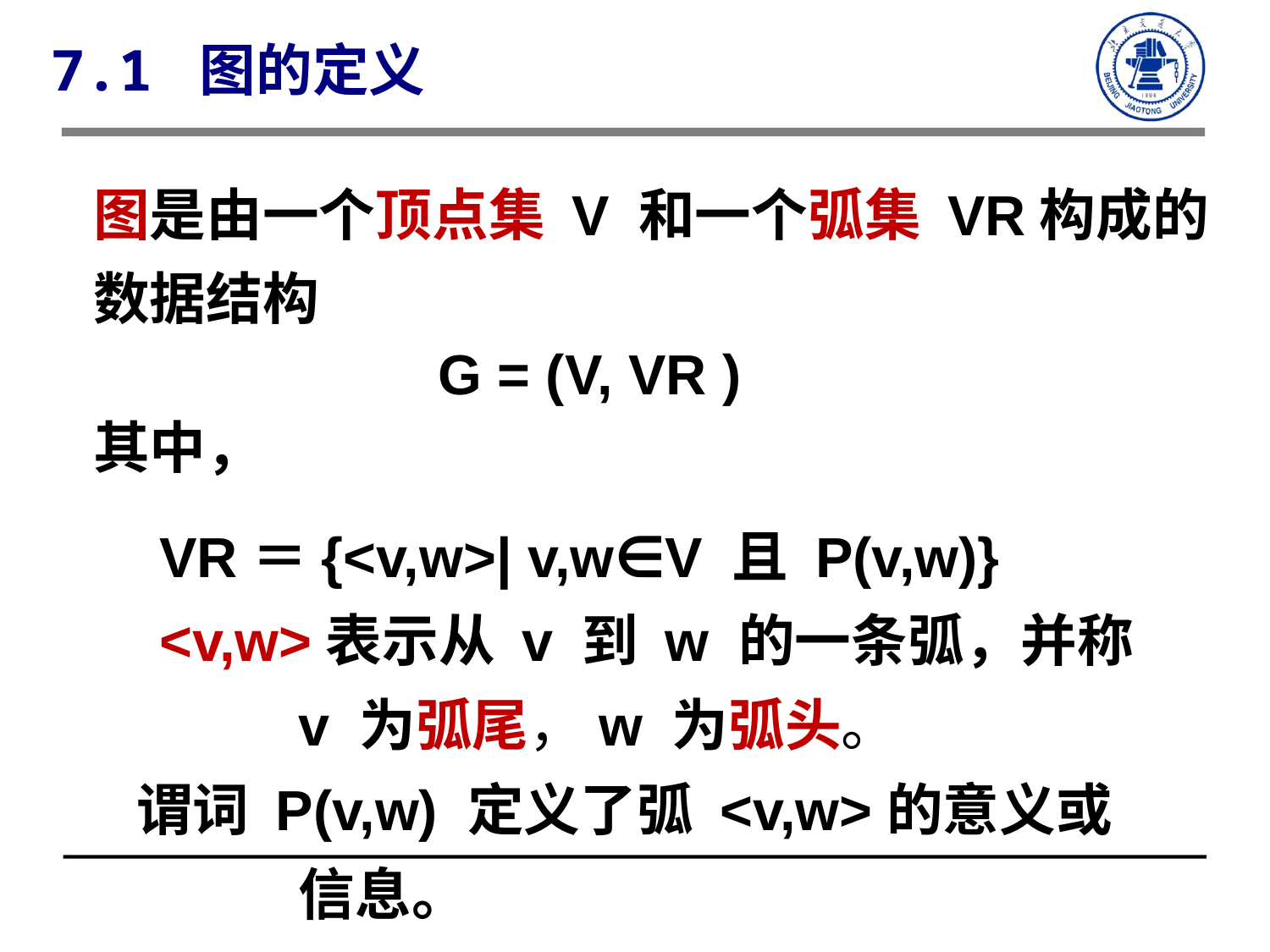

7.1 图的定义
图是由一个顶点集 V 和一个弧集 VR构成的数据结构
                      G = (V, VR )
其中，
        VR＝{<v,w>| v,w∈V 且 P(v,w)}
        <v,w>表示从 v 到 w 的一条弧，并称 v 为弧尾，w 为弧头。
       谓词 P(v,w) 定义了弧 <v,w>的意义或信息。